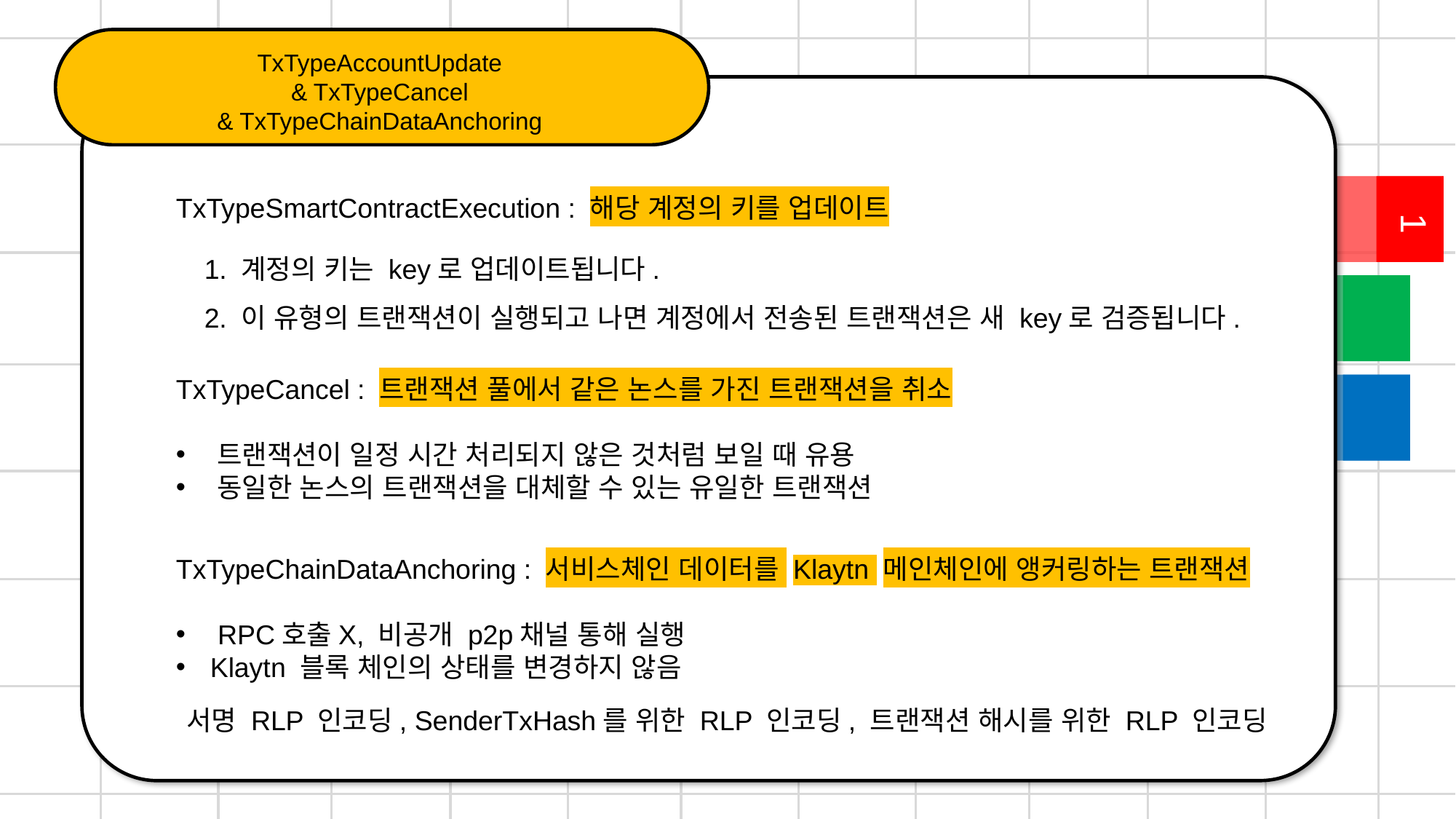

TxTypeAccountUpdate
& TxTypeCancel
& TxTypeChainDataAnchoring

TxTypeSmartContractExecution : 해당 계정의 키를 업데이트

1
1. 계정의 키는 key로 업데이트됩니다.
2. 이 유형의 트랜잭션이 실행되고 나면 계정에서 전송된 트랜잭션은 새 key로 검증됩니다.

TxTypeCancel : 트랜잭션 풀에서 같은 논스를 가진 트랜잭션을 취소

트랜잭션이 일정 시간 처리되지 않은 것처럼 보일 때 유용
동일한 논스의 트랜잭션을 대체할 수 있는 유일한 트랜잭션

TxTypeChainDataAnchoring : 서비스체인 데이터를 Klaytn 메인체인에 앵커링하는 트랜잭션

 RPC호출X, 비공개 p2p채널 통해 실행
Klaytn 블록 체인의 상태를 변경하지 않음

서명 RLP 인코딩, SenderTxHash를 위한 RLP 인코딩, 트랜잭션 해시를 위한 RLP 인코딩